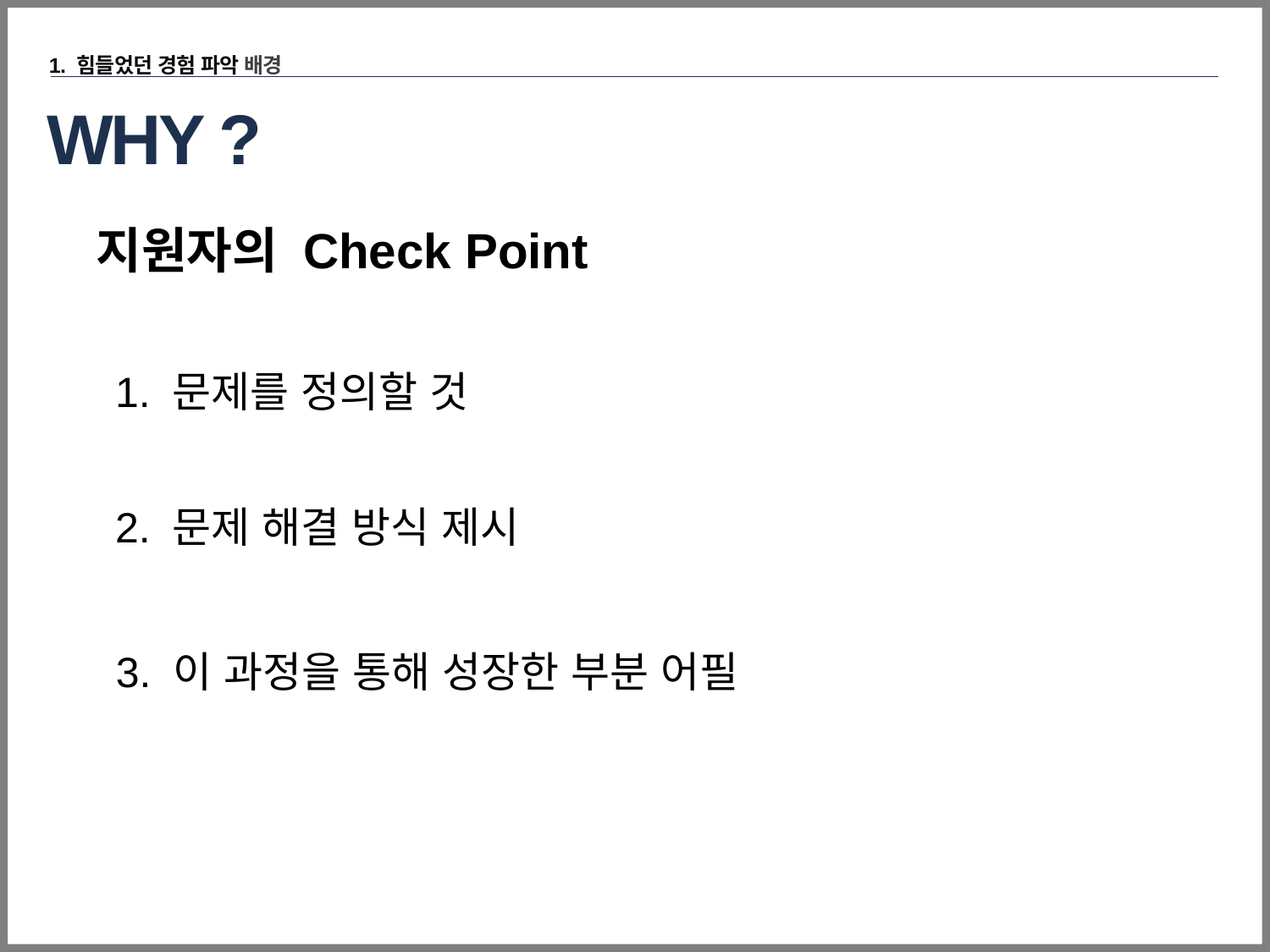

1. 힘들었던 경험 파악 배경
# WHY ?
지원자의 Check Point
1. 문제를 정의할 것
2. 문제 해결 방식 제시
3. 이 과정을 통해 성장한 부분 어필